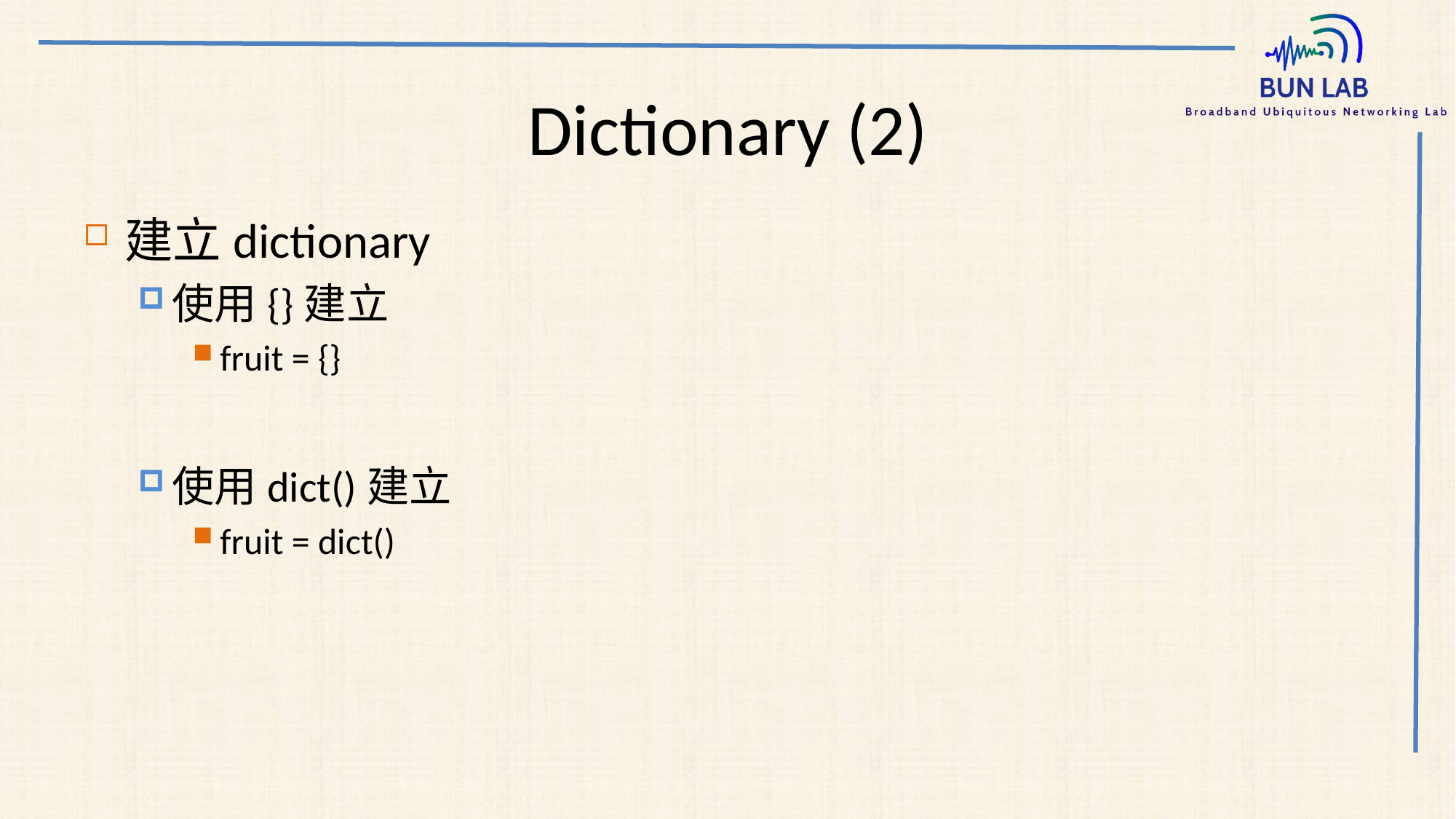

# Dictionary (2)
建立dictionary
使用{}建立
fruit = {}

使用dict()建立
fruit = dict()